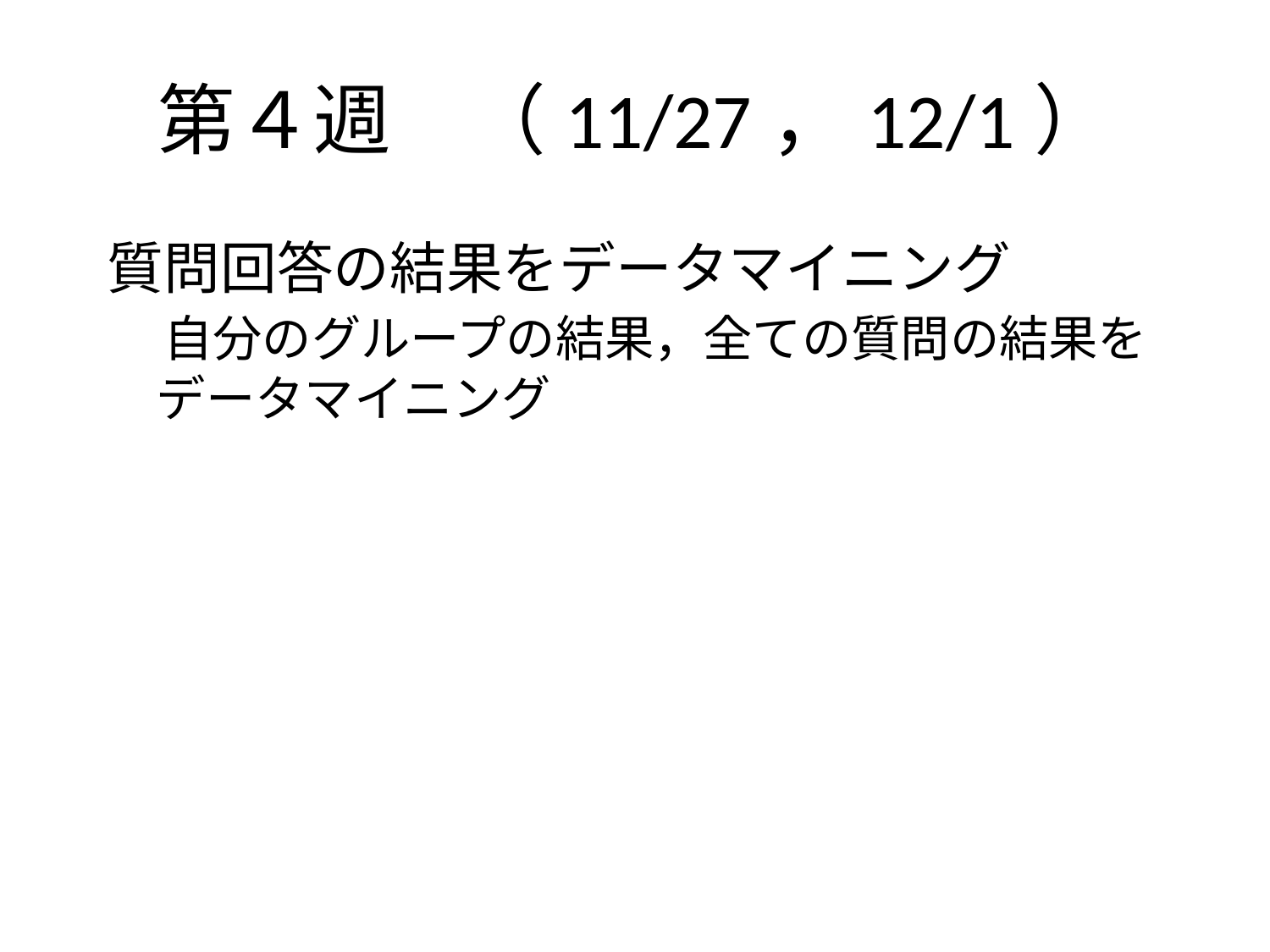

# 第４週　（11/27，12/1）
質問回答の結果をデータマイニング
　自分のグループの結果，全ての質問の結果を
　データマイニング